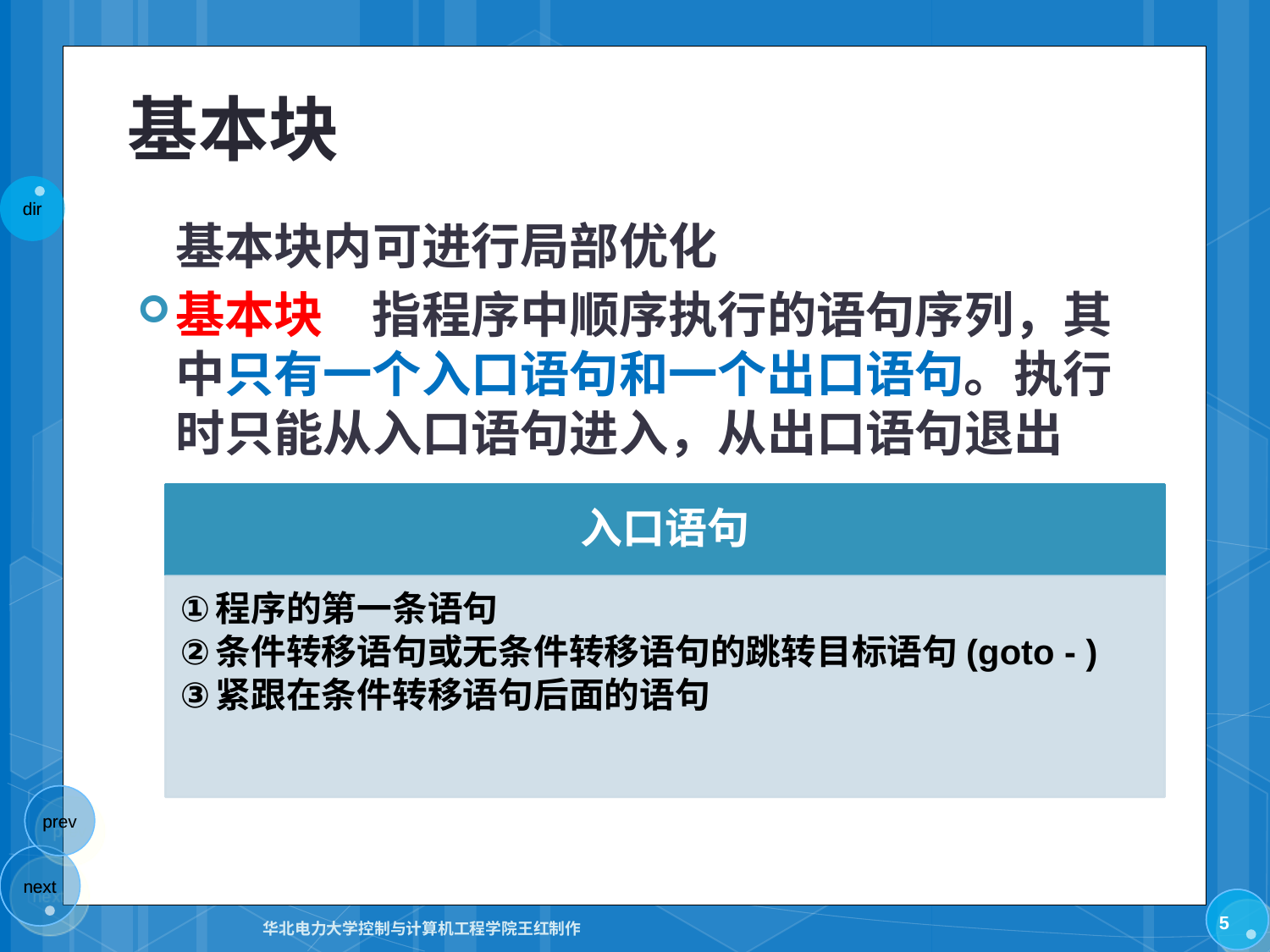

# 基本块
	基本块内可进行局部优化
基本块　指程序中顺序执行的语句序列，其中只有一个入口语句和一个出口语句。执行时只能从入口语句进入，从出口语句退出
入口语句
程序的第一条语句
条件转移语句或无条件转移语句的跳转目标语句(goto - )
紧跟在条件转移语句后面的语句
5
华北电力大学控制与计算机工程学院王红制作